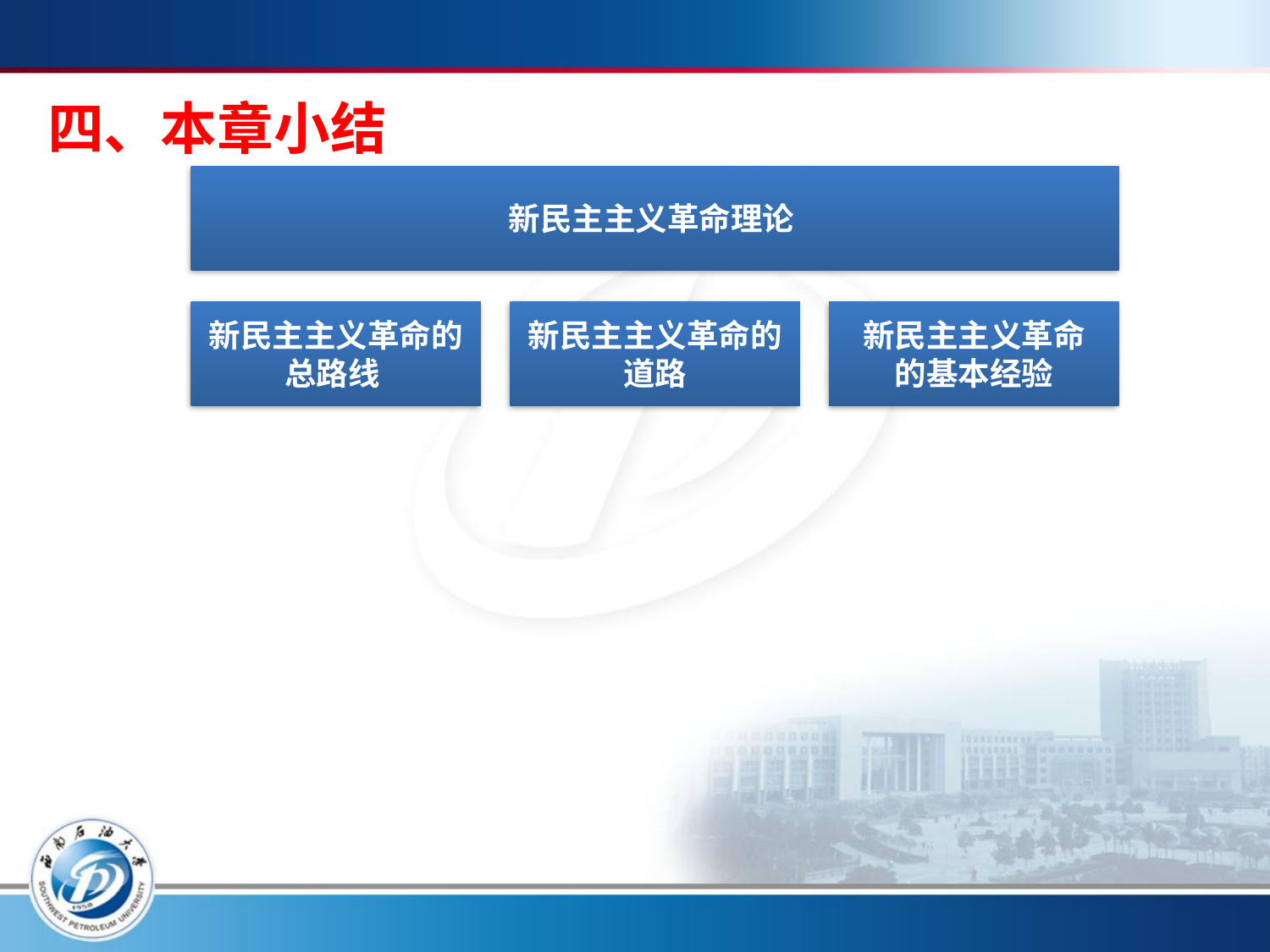

四、本章小结

新民主主义革命理论
新民主主义革命的总路线
新民主主义革命的道路
新民主主义革命
的基本经验